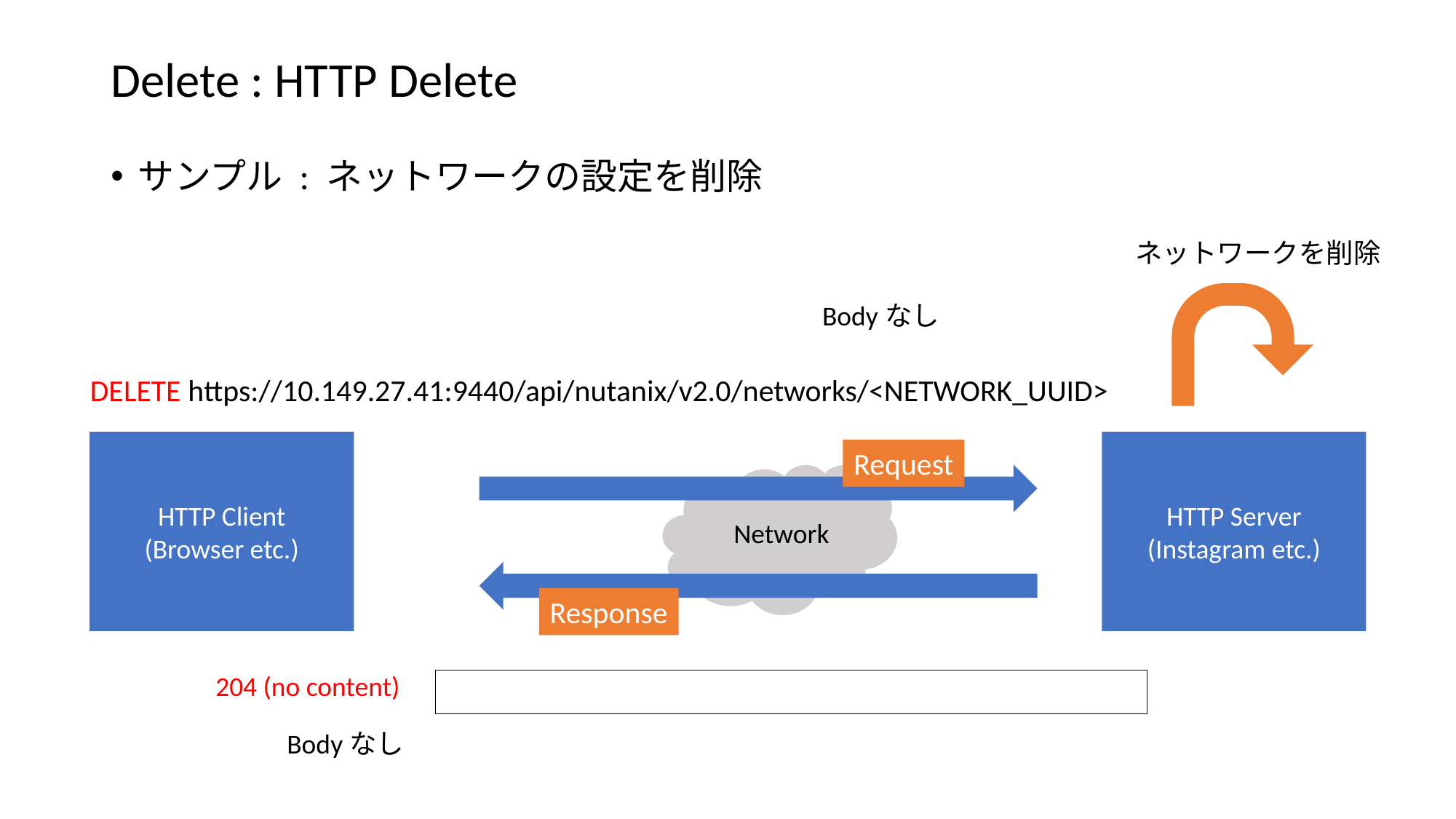

# Delete : HTTP Delete
サンプル : ネットワークの設定を削除
ネットワークを削除

Bodyなし
DELETE https://10.149.27.41:9440/api/nutanix/v2.0/networks/<NETWORK_UUID>
HTTP Client
(Browser etc.)
HTTP Server
(Instagram etc.)
Request

Network

Response
204 (no content)

Bodyなし